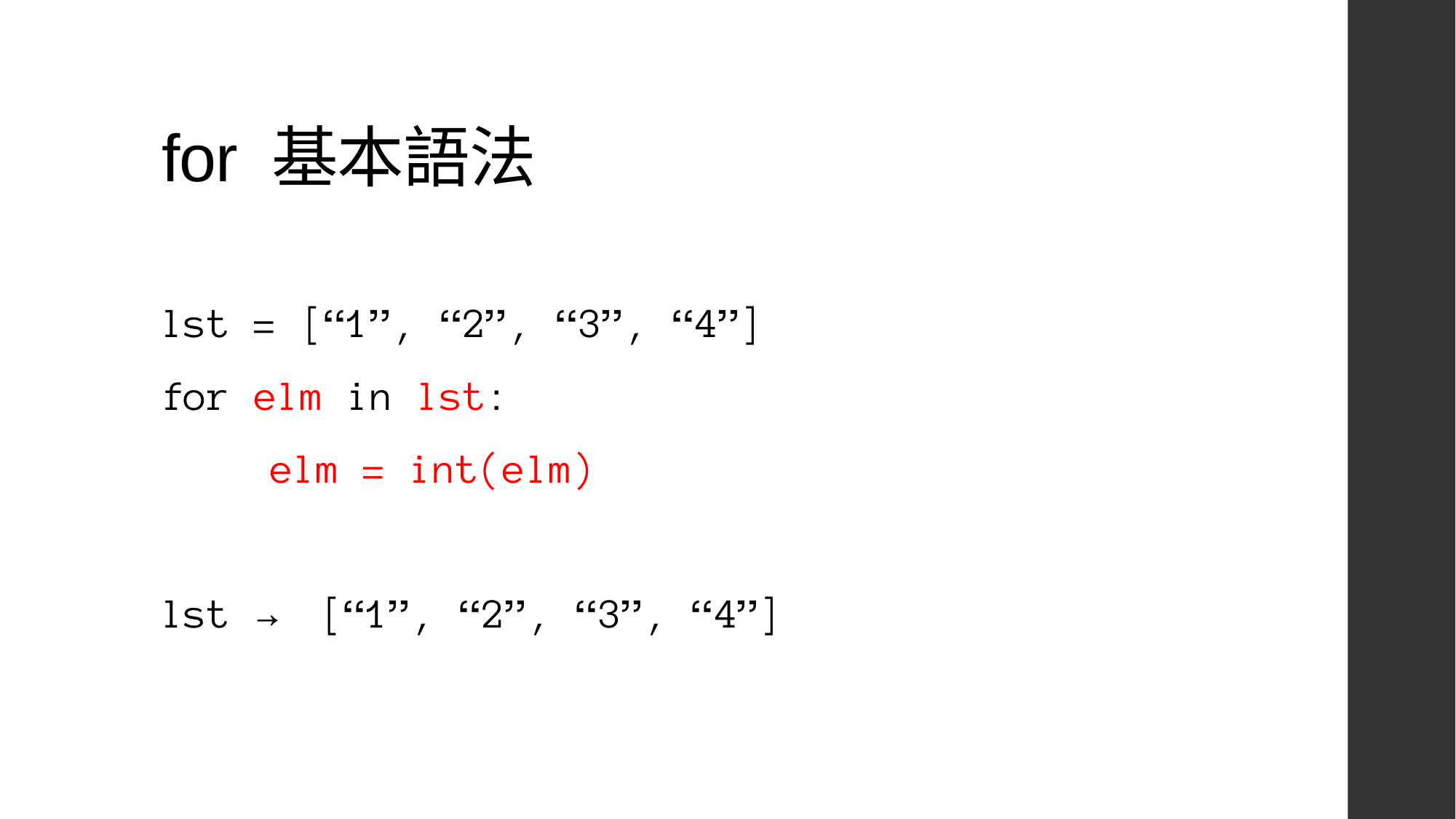

# for 基本語法

lst = [“1”, “2”, “3”, “4”]
for elm in lst:
	elm = int(elm)

lst → [“1”, “2”, “3”, “4”]